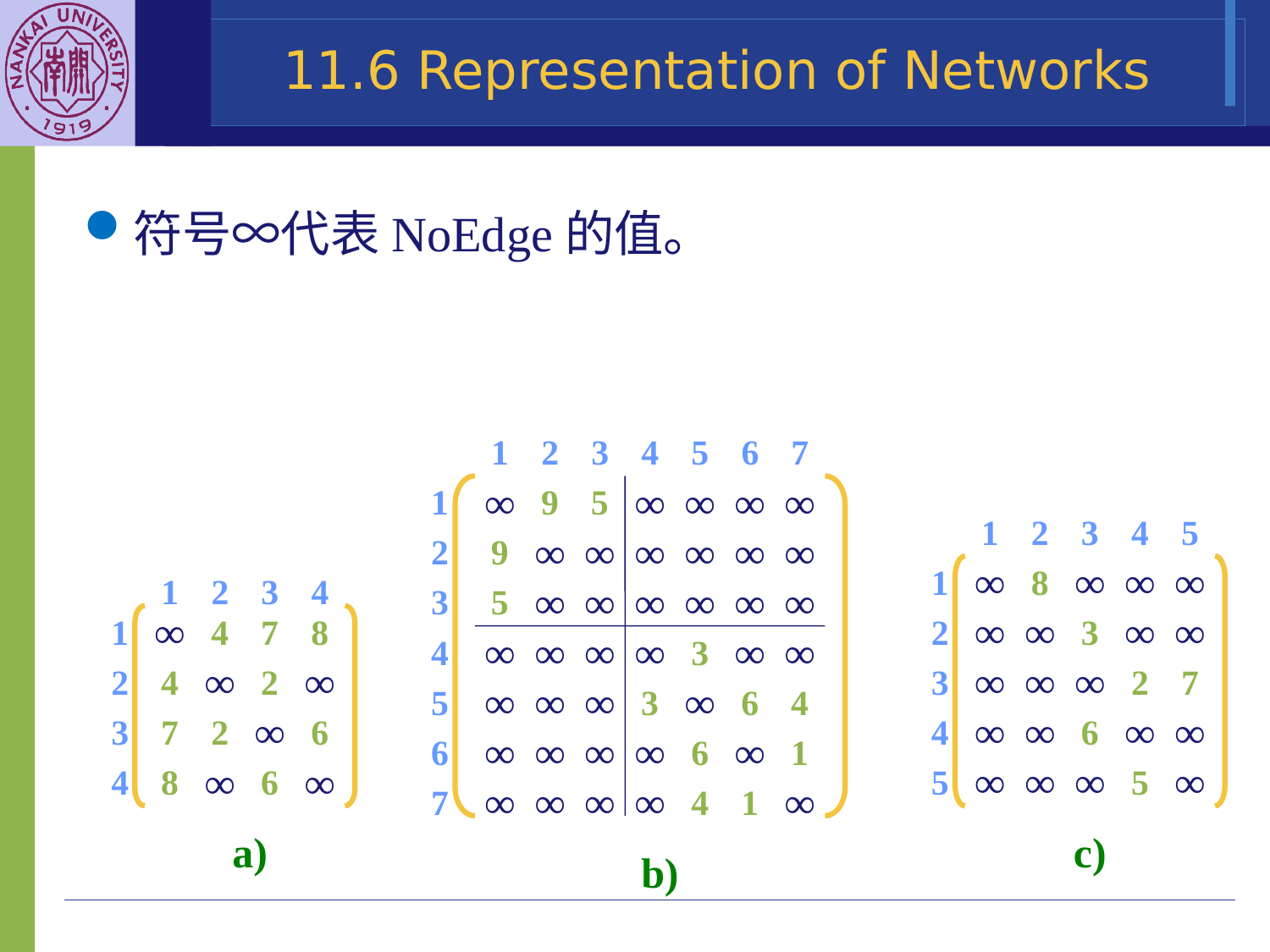

11.6 Representation of Networks
符号∞代表NoEdge的值。
1
2
3
4
5
6
7
1

∞
9
5
∞

∞
∞
∞

1
2
3
4
5
2
9
∞
∞
∞
∞
∞
∞
1

∞
8
∞
∞
∞

1
2
3
4
3
5
∞
∞
∞
∞
∞
∞
1

∞
4
7
8
2
∞
∞
3
∞
∞

4
∞
∞
∞
∞
3
∞
∞
2
4
∞
2
∞
3
∞
∞
∞
2
7
5
∞
∞
∞
3
∞
6
4
3
7
2
∞
6
4
∞
∞
6
∞
∞
6
∞
∞
∞
∞
6
∞
1
4
5
∞
∞
∞
5
∞
8
∞
6
∞
7
∞
∞
∞
∞
4
1
∞
a)
c)
b)
31